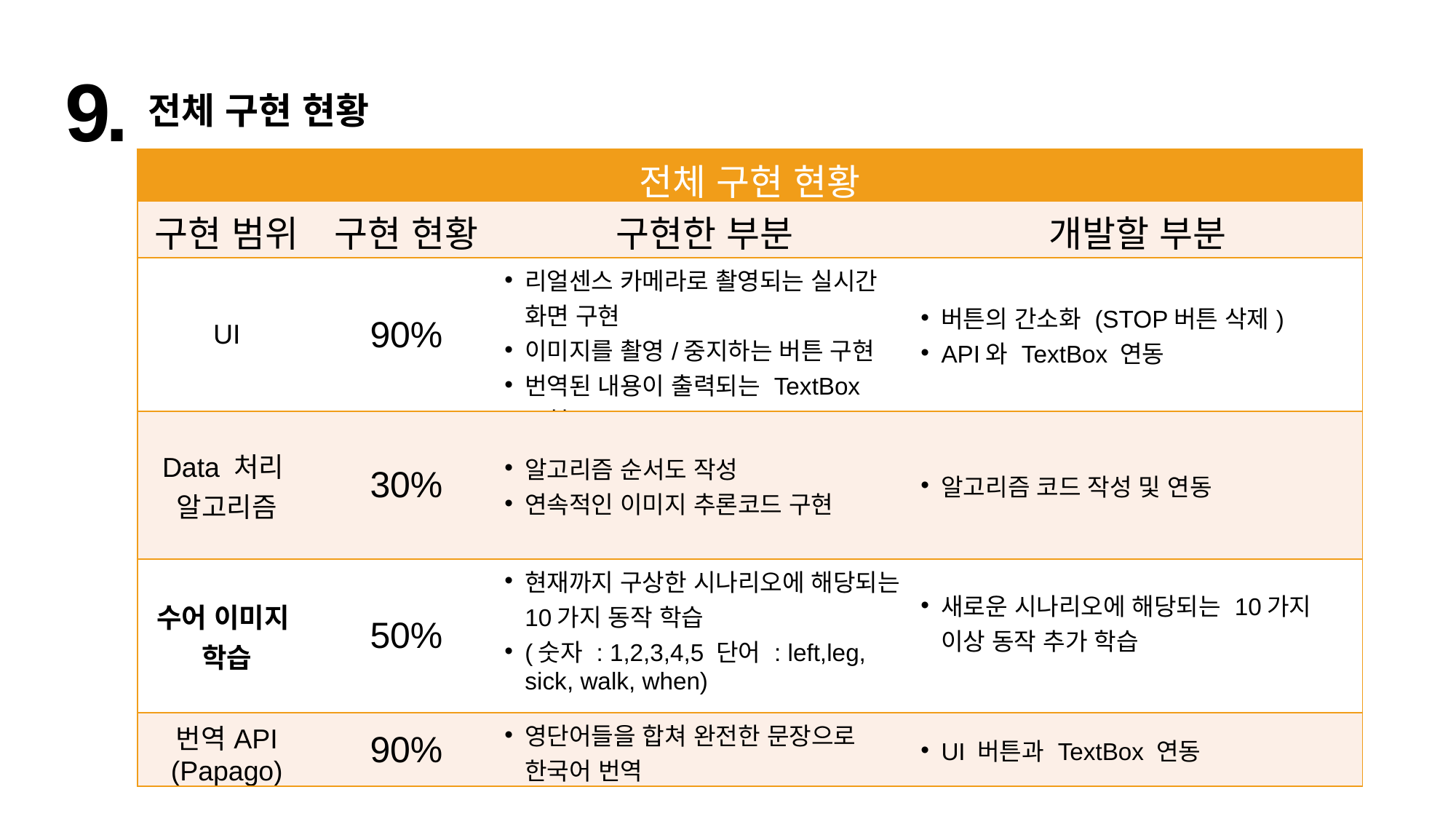

9.
전체 구현 현황
| 전체 구현 현황 |  |  |  |
| --- | --- | --- | --- |
| 구현 범위 | 구현 현황 | 구현한 부분 | 개발할 부분 |
| UI | 90% | 리얼센스 카메라로 촬영되는 실시간 화면 구현 이미지를 촬영/중지하는 버튼 구현 번역된 내용이 출력되는 TextBox 구현 | 버튼의 간소화 (STOP버튼 삭제) API와 TextBox 연동 |
| Data 처리 알고리즘 | 30% | 알고리즘 순서도 작성 연속적인 이미지 추론코드 구현 | 알고리즘 코드 작성 및 연동 |
| 수어 이미지 학습 | 50% | 현재까지 구상한 시나리오에 해당되는 10가지 동작 학습 (숫자 : 1,2,3,4,5 단어 : left,leg, sick, walk, when) | 새로운 시나리오에 해당되는 10가지 이상 동작 추가 학습 |
| 번역API (Papago) | 90% | 영단어들을 합쳐 완전한 문장으로 한국어 번역 | UI 버튼과 TextBox 연동 |